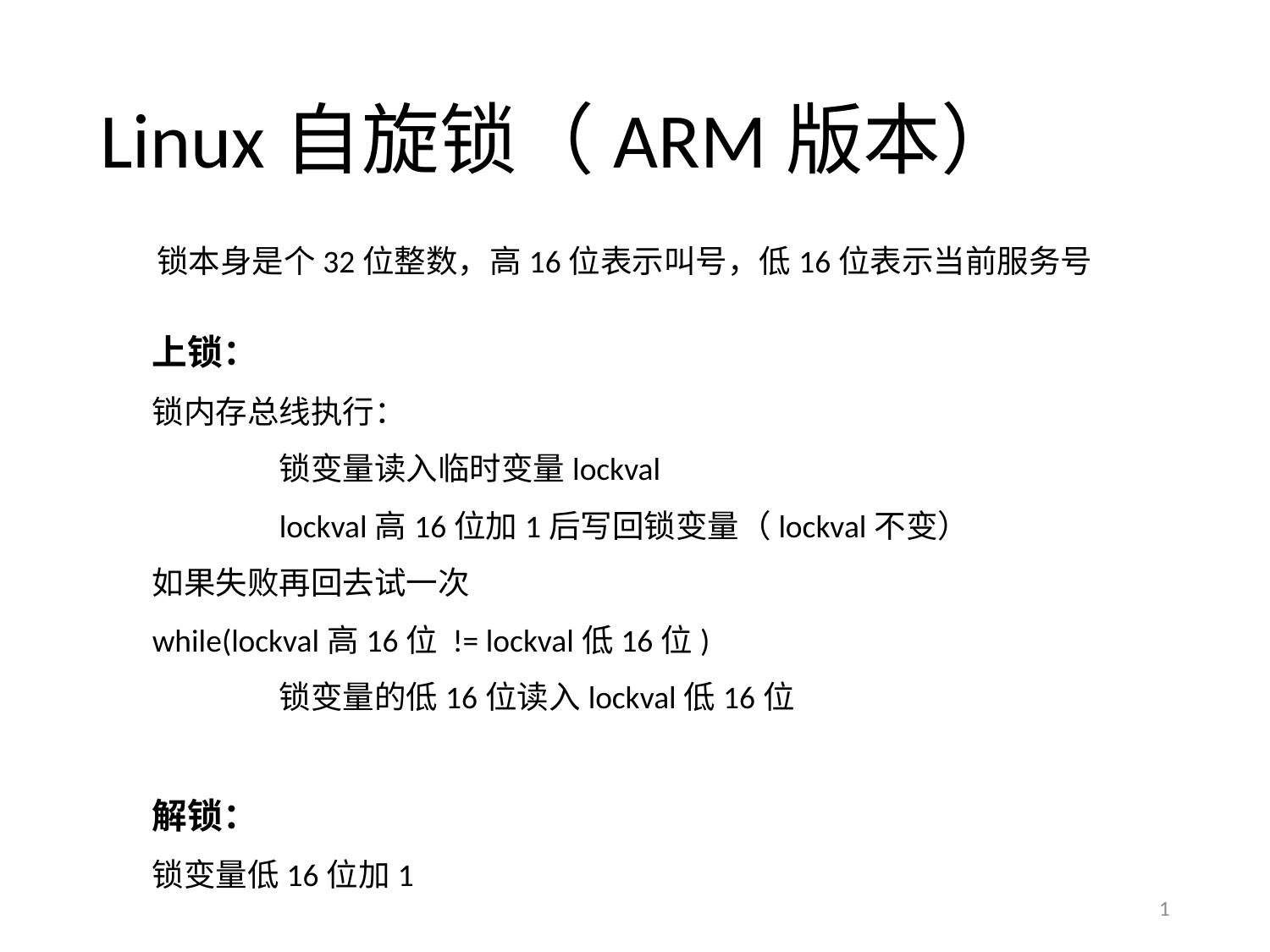

# Linux自旋锁（ARM版本）
锁本身是个32位整数，高16位表示叫号，低16位表示当前服务号
上锁：
锁内存总线执行：
	锁变量读入临时变量lockval
	lockval高16位加1后写回锁变量（lockval不变）
如果失败再回去试一次
while(lockval高16位 != lockval低16位)
	锁变量的低16位读入lockval低16位

解锁：
锁变量低16位加1
1